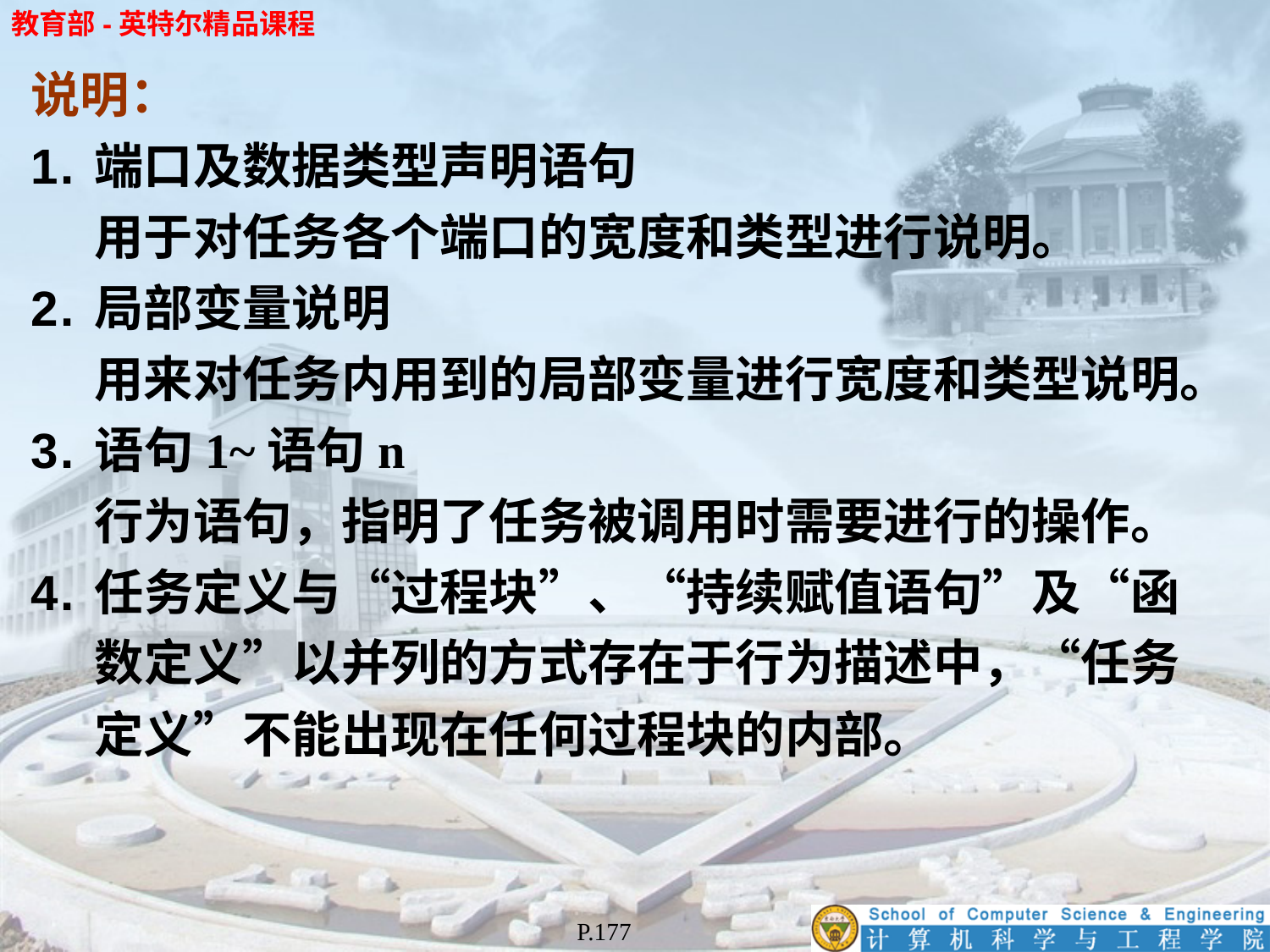

说明：
端口及数据类型声明语句
用于对任务各个端口的宽度和类型进行说明。
局部变量说明
用来对任务内用到的局部变量进行宽度和类型说明。
语句1~语句n
行为语句，指明了任务被调用时需要进行的操作。
任务定义与“过程块”、“持续赋值语句”及“函数定义”以并列的方式存在于行为描述中，“任务定义”不能出现在任何过程块的内部。
P.177